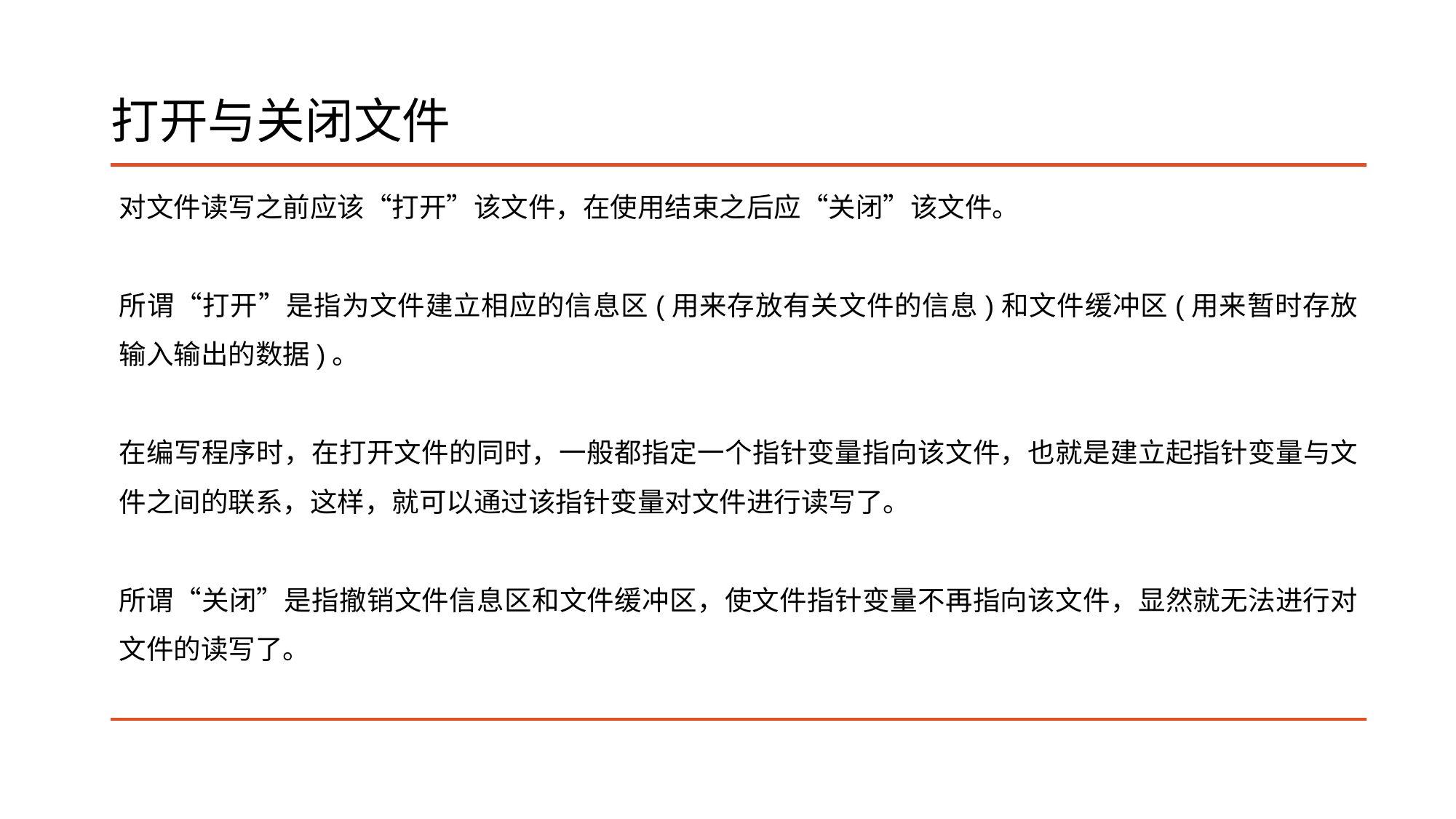

# 打开与关闭文件
对文件读写之前应该“打开”该文件，在使用结束之后应“关闭”该文件。

所谓“打开”是指为文件建立相应的信息区(用来存放有关文件的信息)和文件缓冲区(用来暂时存放输入输出的数据)。

在编写程序时，在打开文件的同时，一般都指定一个指针变量指向该文件，也就是建立起指针变量与文件之间的联系，这样，就可以通过该指针变量对文件进行读写了。

所谓“关闭”是指撤销文件信息区和文件缓冲区，使文件指针变量不再指向该文件，显然就无法进行对文件的读写了。